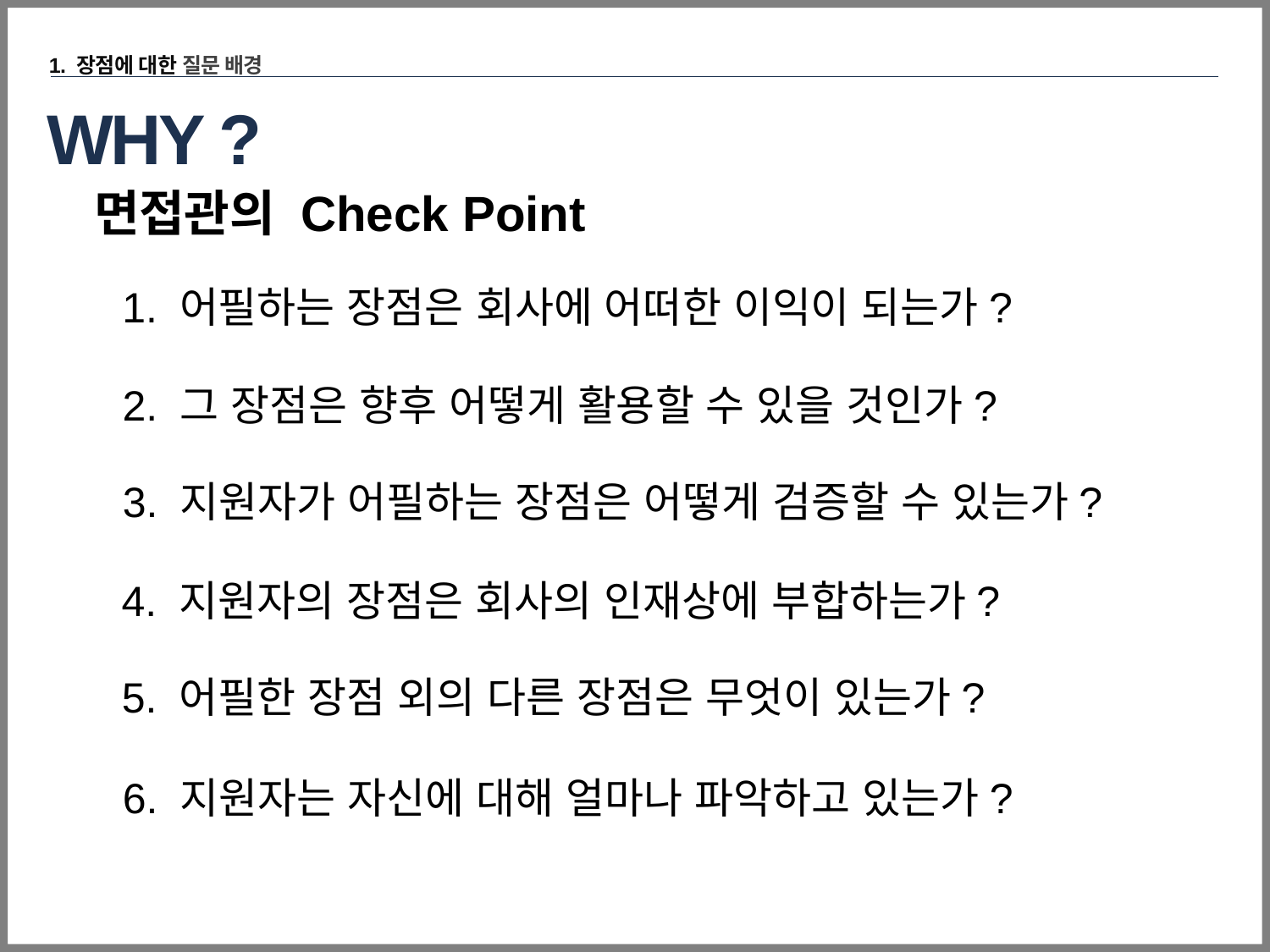

1. 장점에 대한 질문 배경
# WHY ?
면접관의 Check Point
1. 어필하는 장점은 회사에 어떠한 이익이 되는가?
2. 그 장점은 향후 어떻게 활용할 수 있을 것인가?
3. 지원자가 어필하는 장점은 어떻게 검증할 수 있는가?
4. 지원자의 장점은 회사의 인재상에 부합하는가?
5. 어필한 장점 외의 다른 장점은 무엇이 있는가?
6. 지원자는 자신에 대해 얼마나 파악하고 있는가?